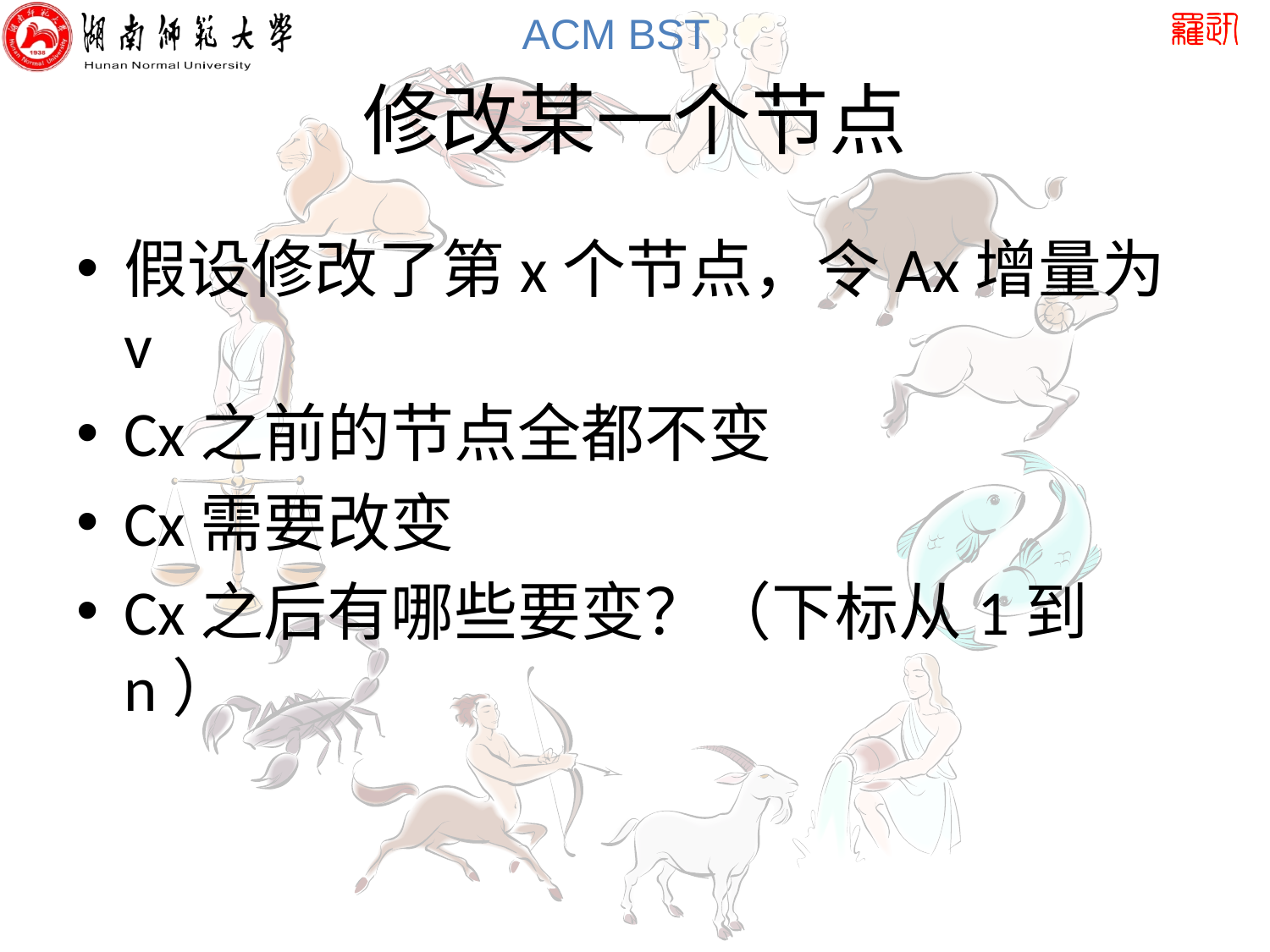

# 修改某一个节点
假设修改了第x个节点，令Ax增量为v
Cx之前的节点全都不变
Cx需要改变
Cx之后有哪些要变？（下标从1到n）